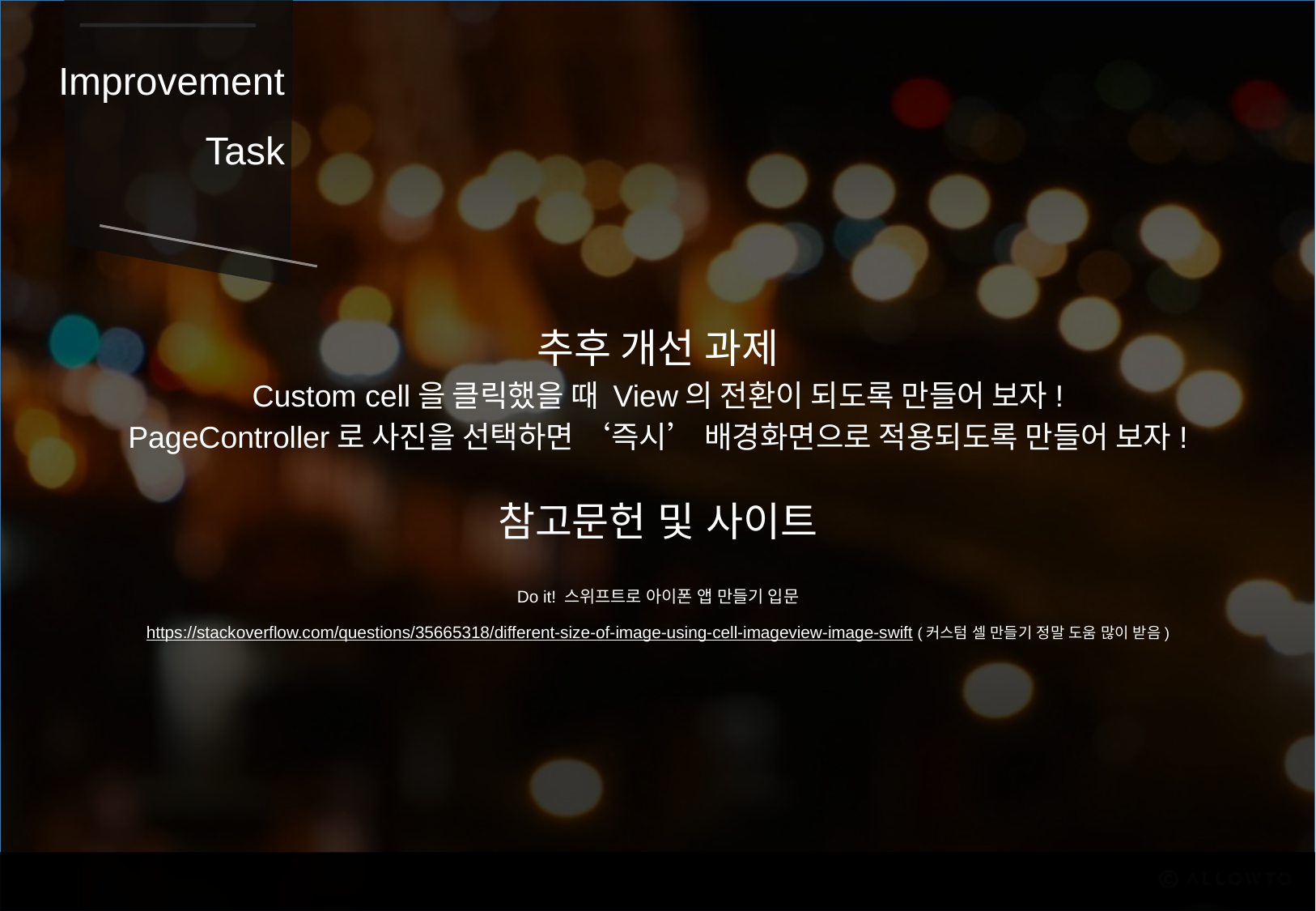

Improvement
Task
추후 개선 과제
Custom cell을 클릭했을 때 View의 전환이 되도록 만들어 보자!
PageController로 사진을 선택하면 ‘즉시’ 배경화면으로 적용되도록 만들어 보자!

참고문헌 및 사이트

Do it! 스위프트로 아이폰 앱 만들기 입문
https://stackoverflow.com/questions/35665318/different-size-of-image-using-cell-imageview-image-swift (커스텀 셀 만들기 정말 도움 많이 받음)